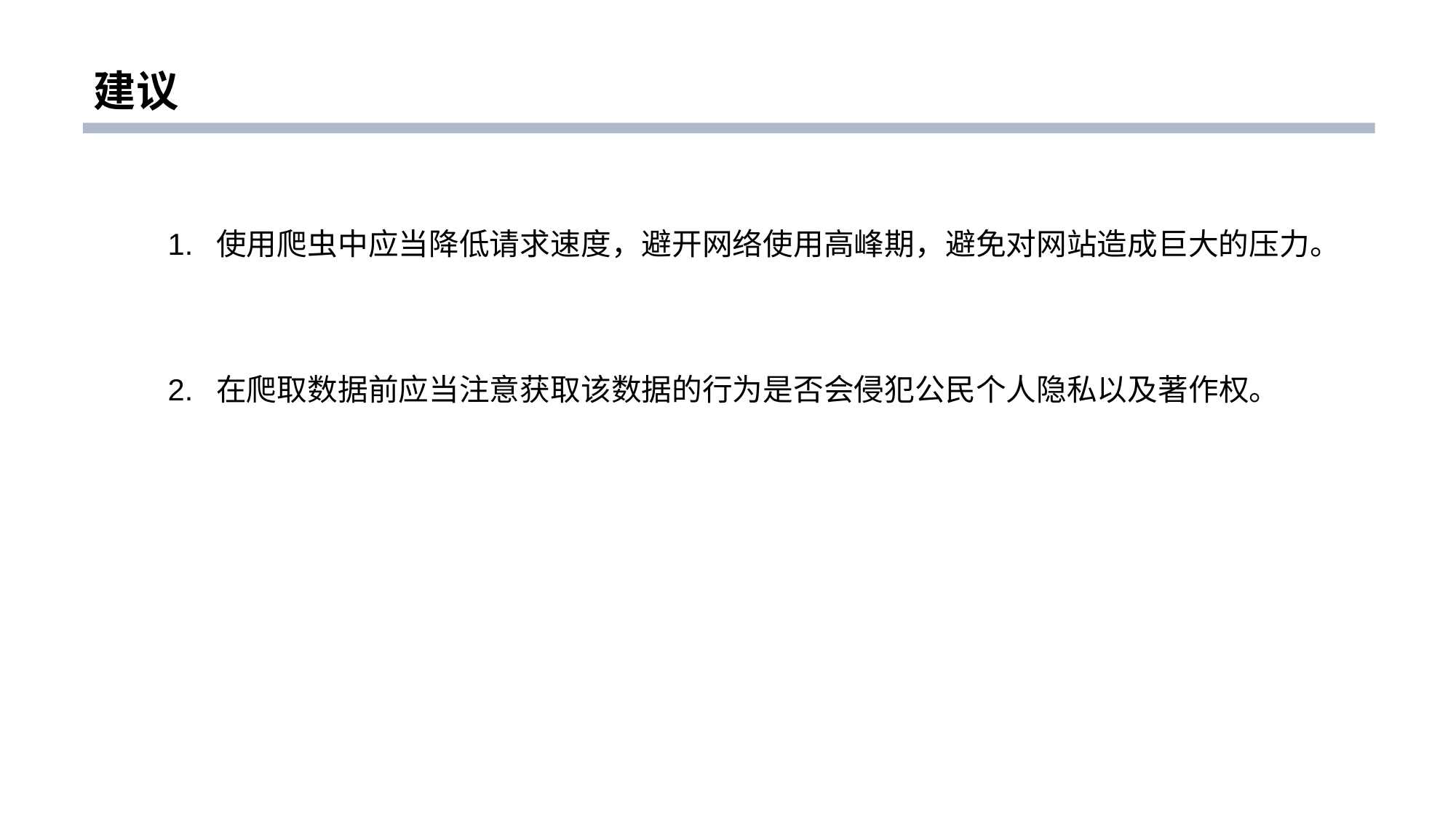

# 建议
1.	使用爬虫中应当降低请求速度，避开网络使用高峰期，避免对网站造成巨大的压力。

2.	在爬取数据前应当注意获取该数据的行为是否会侵犯公民个人隐私以及著作权。
37